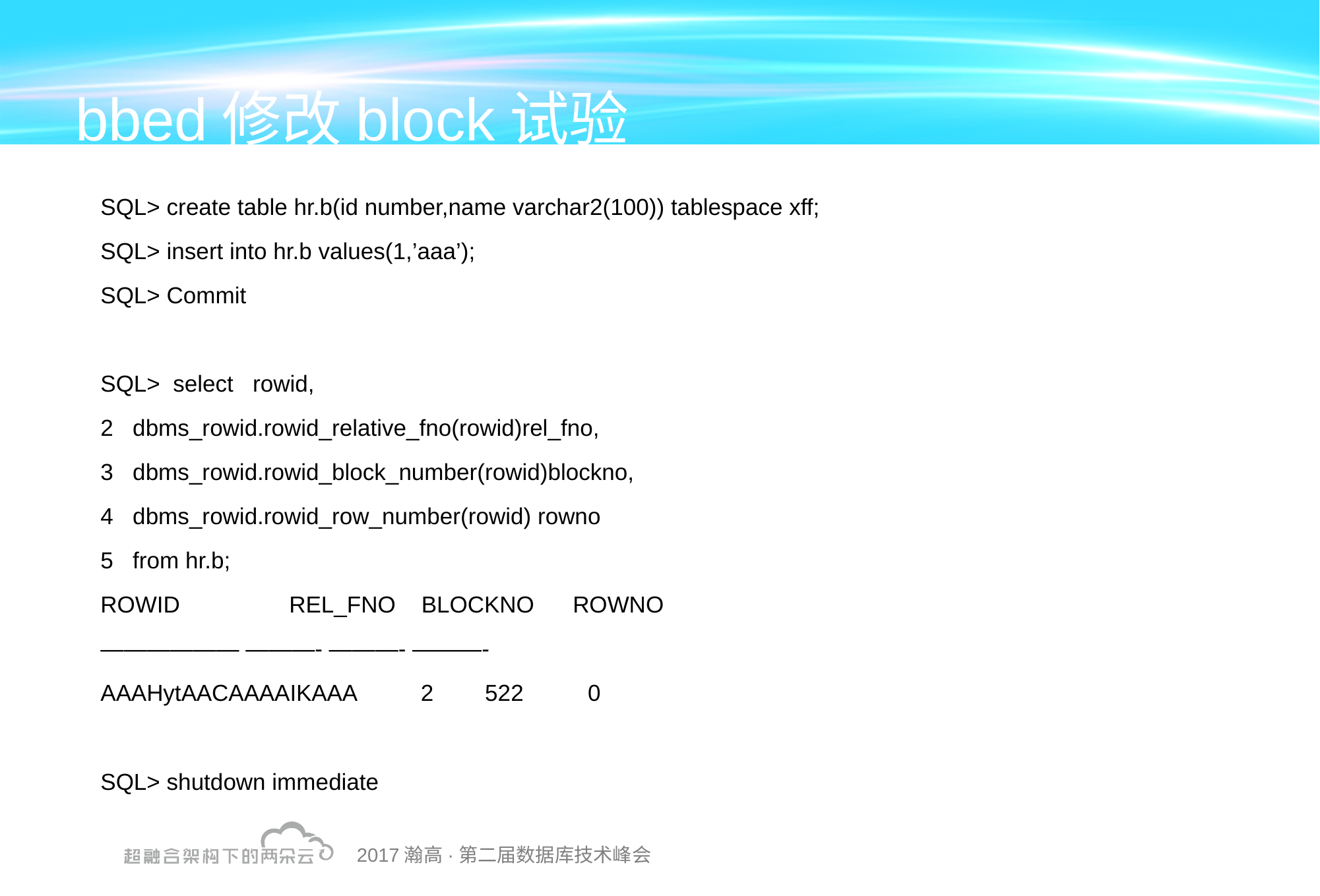

# bbed修改block试验
SQL> create table hr.b(id number,name varchar2(100)) tablespace xff;
SQL> insert into hr.b values(1,’aaa’);
SQL> Commit

SQL>  select   rowid,
2   dbms_rowid.rowid_relative_fno(rowid)rel_fno,
3   dbms_rowid.rowid_block_number(rowid)blockno,
4   dbms_rowid.rowid_row_number(rowid) rowno
5   from hr.b;
ROWID                 REL_FNO    BLOCKNO      ROWNO
—————— ———- ———- ———-
AAAHytAACAAAAIKAAA          2        522          0

SQL> shutdown immediate